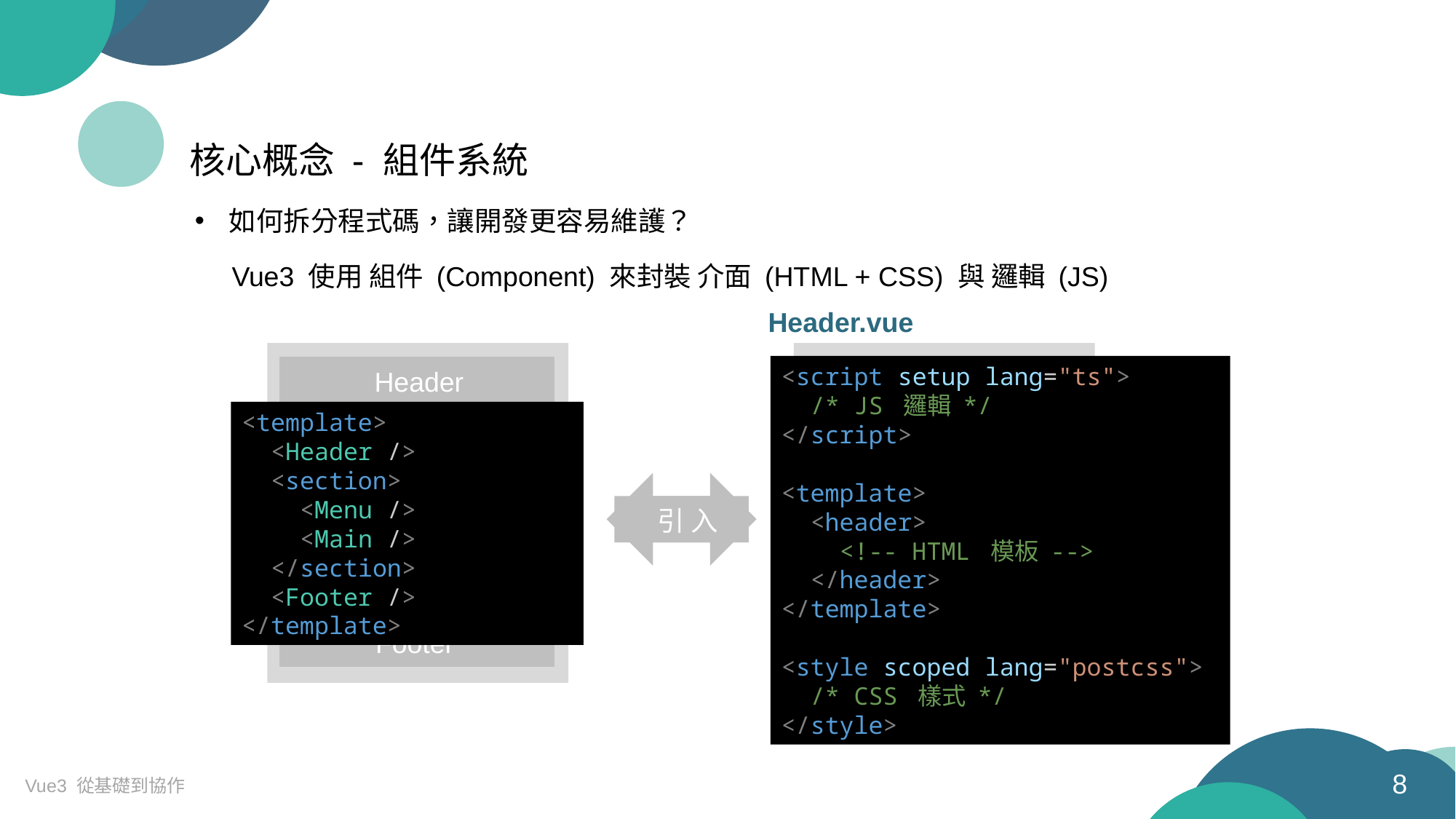

核心概念 - 組件系統
如何拆分程式碼，讓開發更容易維護？
Vue3 使用 組件 (Component) 來封裝 介面 (HTML + CSS) 與 邏輯 (JS)
Header.vue
<script setup lang="ts">
  /* JS 邏輯 */
</script>
<template>
  <header>
    <!-- HTML 模板 -->
  </header>
</template>
<style scoped lang="postcss">
  /* CSS 樣式 */
</style>

Header

Menu
Main

Footer

Header

Menu
Main

Footer
CSS

JS

HTML

HTML

CSS

JS

HTML

CSS

JS

HTML

CSS

JS

<template>
  <Header />
  <section>
    <Menu />
    <Main />
  </section>
  <Footer />
</template>

引 入

組件化

8
Vue3 從基礎到協作